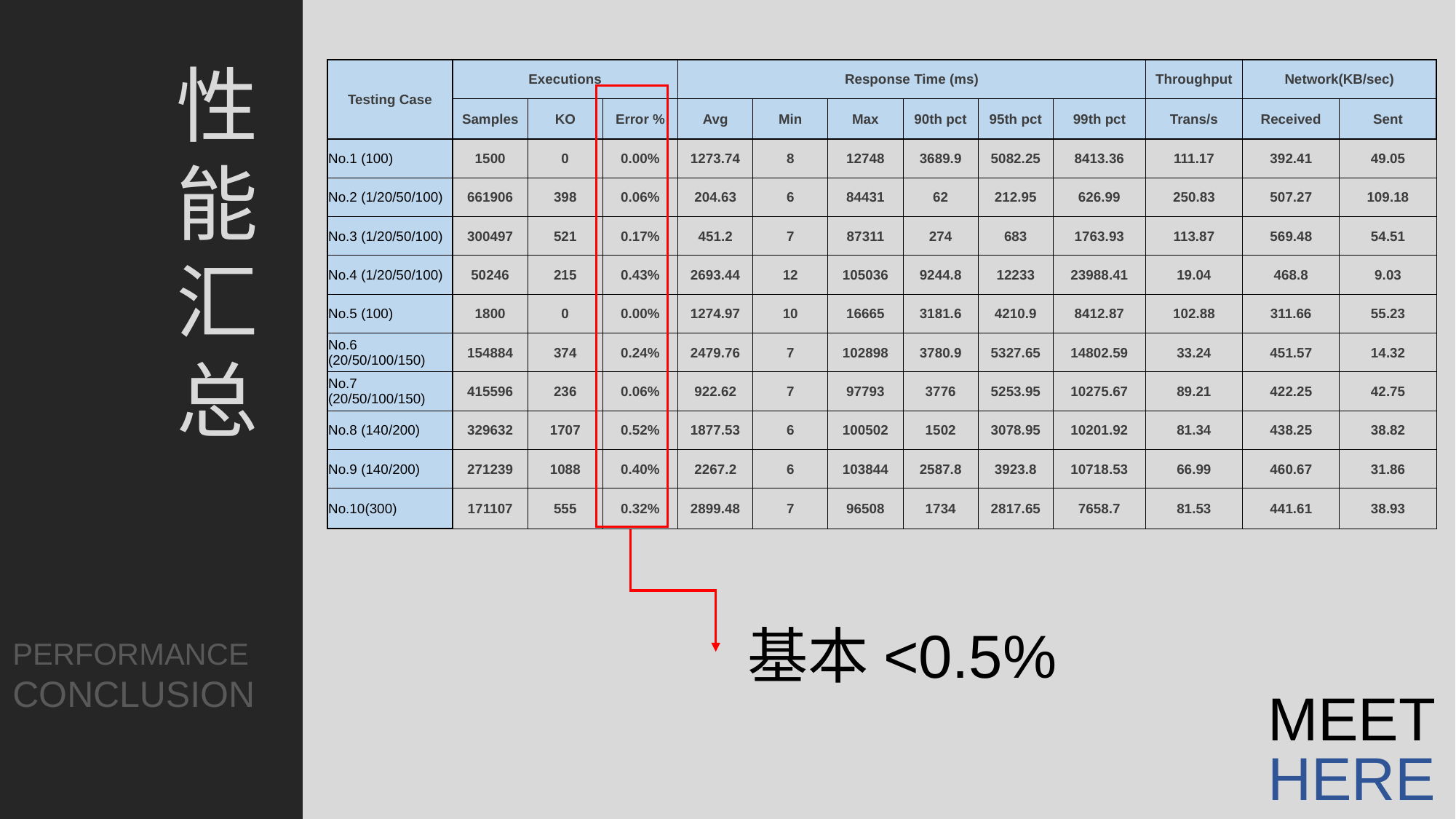

性能汇总
| Testing Case | Executions |  |  | Response Time (ms) |  |  |  |  |  | Throughput | Network(KB/sec) |  |
| --- | --- | --- | --- | --- | --- | --- | --- | --- | --- | --- | --- | --- |
|  | Samples | KO | Error % | Avg | Min | Max | 90th pct | 95th pct | 99th pct | Trans/s | Received | Sent |
| No.1 (100) | 1500 | 0 | 0.00% | 1273.74 | 8 | 12748 | 3689.9 | 5082.25 | 8413.36 | 111.17 | 392.41 | 49.05 |
| No.2 (1/20/50/100) | 661906 | 398 | 0.06% | 204.63 | 6 | 84431 | 62 | 212.95 | 626.99 | 250.83 | 507.27 | 109.18 |
| No.3 (1/20/50/100) | 300497 | 521 | 0.17% | 451.2 | 7 | 87311 | 274 | 683 | 1763.93 | 113.87 | 569.48 | 54.51 |
| No.4 (1/20/50/100) | 50246 | 215 | 0.43% | 2693.44 | 12 | 105036 | 9244.8 | 12233 | 23988.41 | 19.04 | 468.8 | 9.03 |
| No.5 (100) | 1800 | 0 | 0.00% | 1274.97 | 10 | 16665 | 3181.6 | 4210.9 | 8412.87 | 102.88 | 311.66 | 55.23 |
| No.6 (20/50/100/150) | 154884 | 374 | 0.24% | 2479.76 | 7 | 102898 | 3780.9 | 5327.65 | 14802.59 | 33.24 | 451.57 | 14.32 |
| No.7 (20/50/100/150) | 415596 | 236 | 0.06% | 922.62 | 7 | 97793 | 3776 | 5253.95 | 10275.67 | 89.21 | 422.25 | 42.75 |
| No.8 (140/200) | 329632 | 1707 | 0.52% | 1877.53 | 6 | 100502 | 1502 | 3078.95 | 10201.92 | 81.34 | 438.25 | 38.82 |
| No.9 (140/200) | 271239 | 1088 | 0.40% | 2267.2 | 6 | 103844 | 2587.8 | 3923.8 | 10718.53 | 66.99 | 460.67 | 31.86 |
| No.10(300) | 171107 | 555 | 0.32% | 2899.48 | 7 | 96508 | 1734 | 2817.65 | 7658.7 | 81.53 | 441.61 | 38.93 |

基本<0.5%
PERFORMANCE
CONCLUSION
MEET
HERE